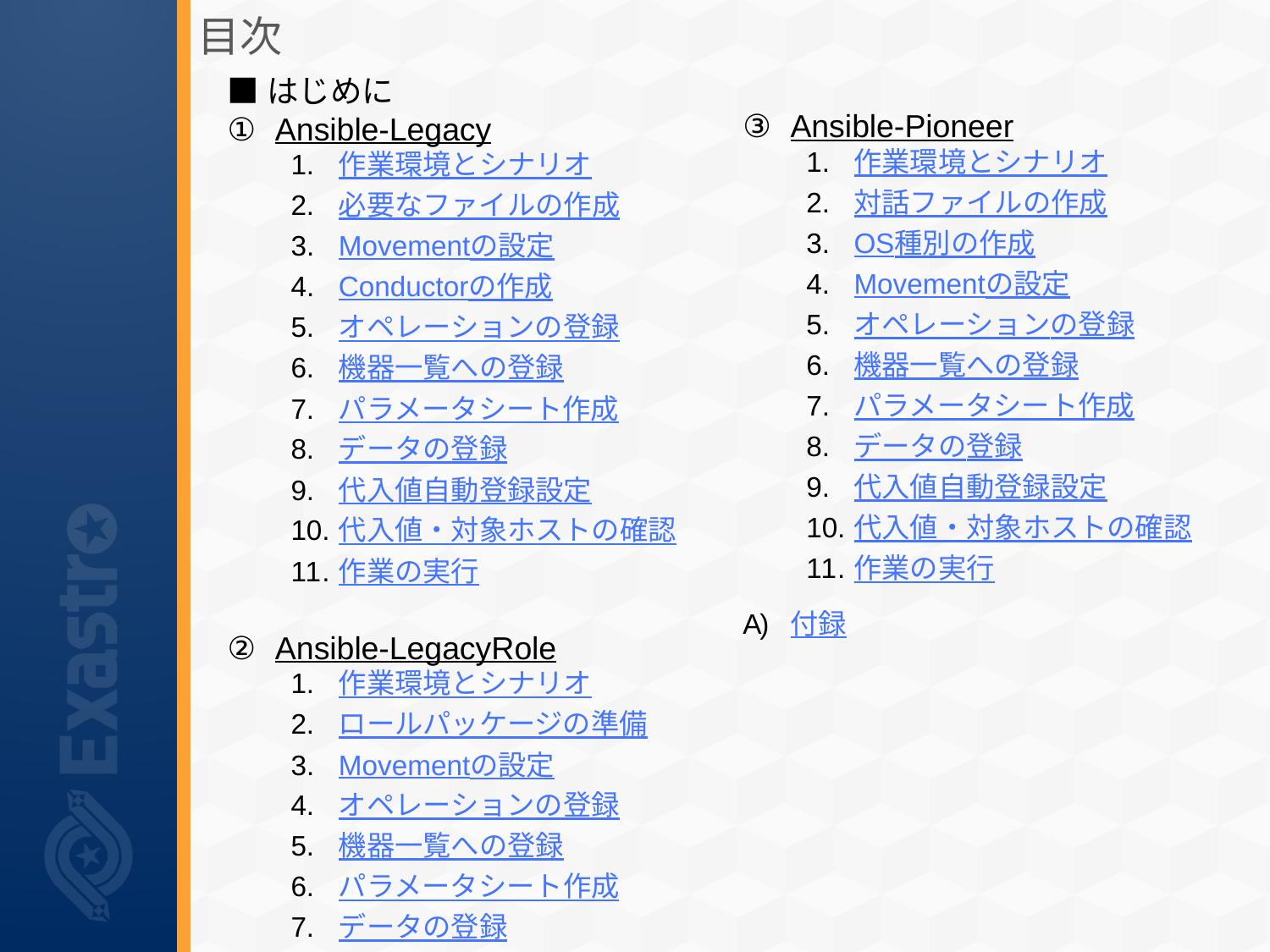

# 目次
■はじめに
Ansible-Legacy
作業環境とシナリオ
必要なファイルの作成
Movementの設定
Conductorの作成
オペレーションの登録
機器一覧への登録
パラメータシート作成
データの登録
代入値自動登録設定
代入値・対象ホストの確認
作業の実行

Ansible-LegacyRole
作業環境とシナリオ
ロールパッケージの準備
Movementの設定
オペレーションの登録
機器一覧への登録
パラメータシート作成
データの登録
代入値自動登録設定
代入値と対象ホストの確認
作業の実行
Ansible-Pioneer
作業環境とシナリオ
対話ファイルの作成
OS種別の作成
Movementの設定
オペレーションの登録
機器一覧への登録
パラメータシート作成
データの登録
代入値自動登録設定
代入値・対象ホストの確認
作業の実行
付録